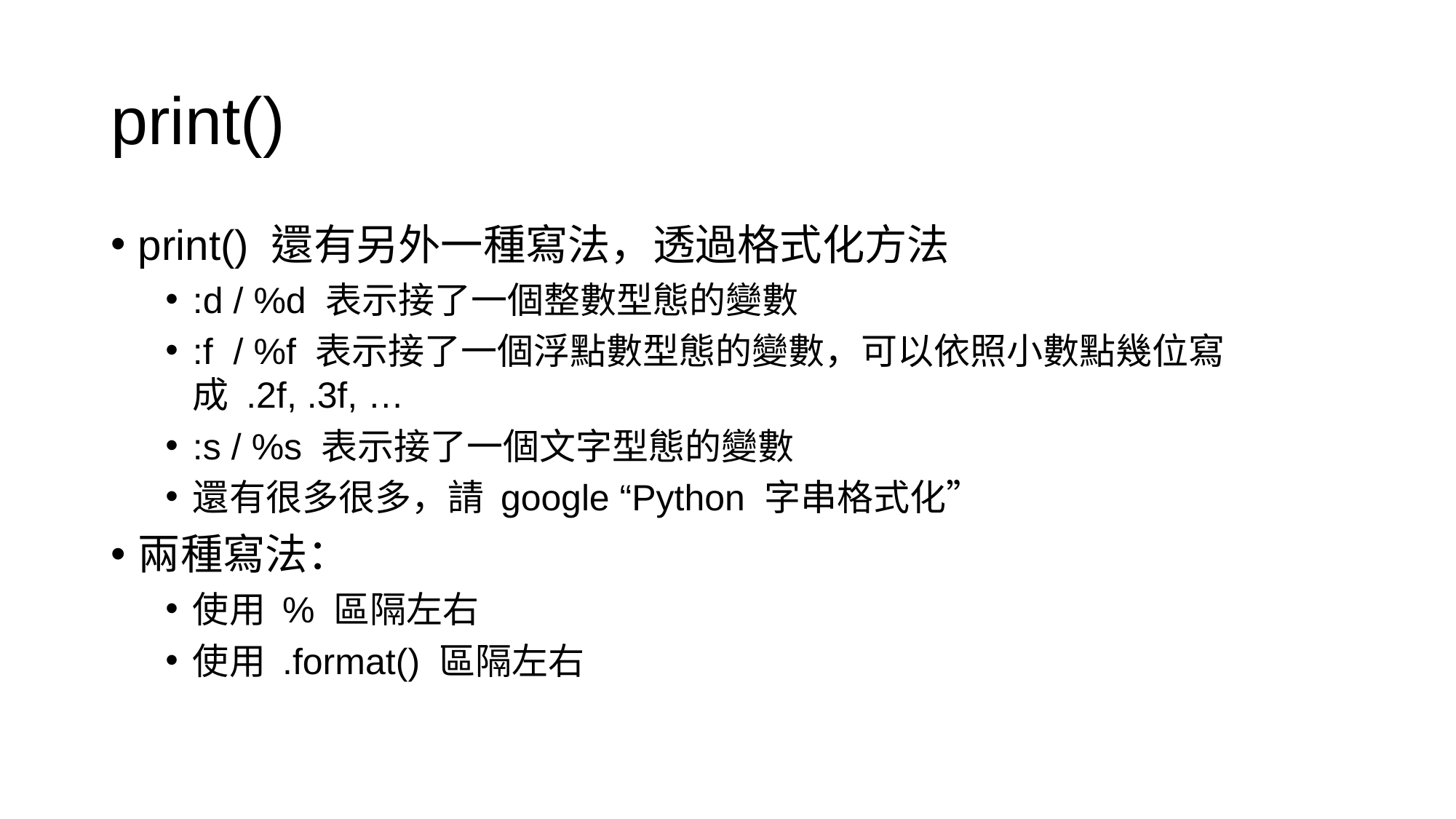

# print()
print() 還有另外一種寫法，透過格式化方法
:d / %d 表示接了一個整數型態的變數
:f  / %f 表示接了一個浮點數型態的變數，可以依照小數點幾位寫成 .2f, .3f, …
:s / %s 表示接了一個文字型態的變數
還有很多很多，請 google “Python 字串格式化”
兩種寫法：
使用 % 區隔左右
使用 .format() 區隔左右